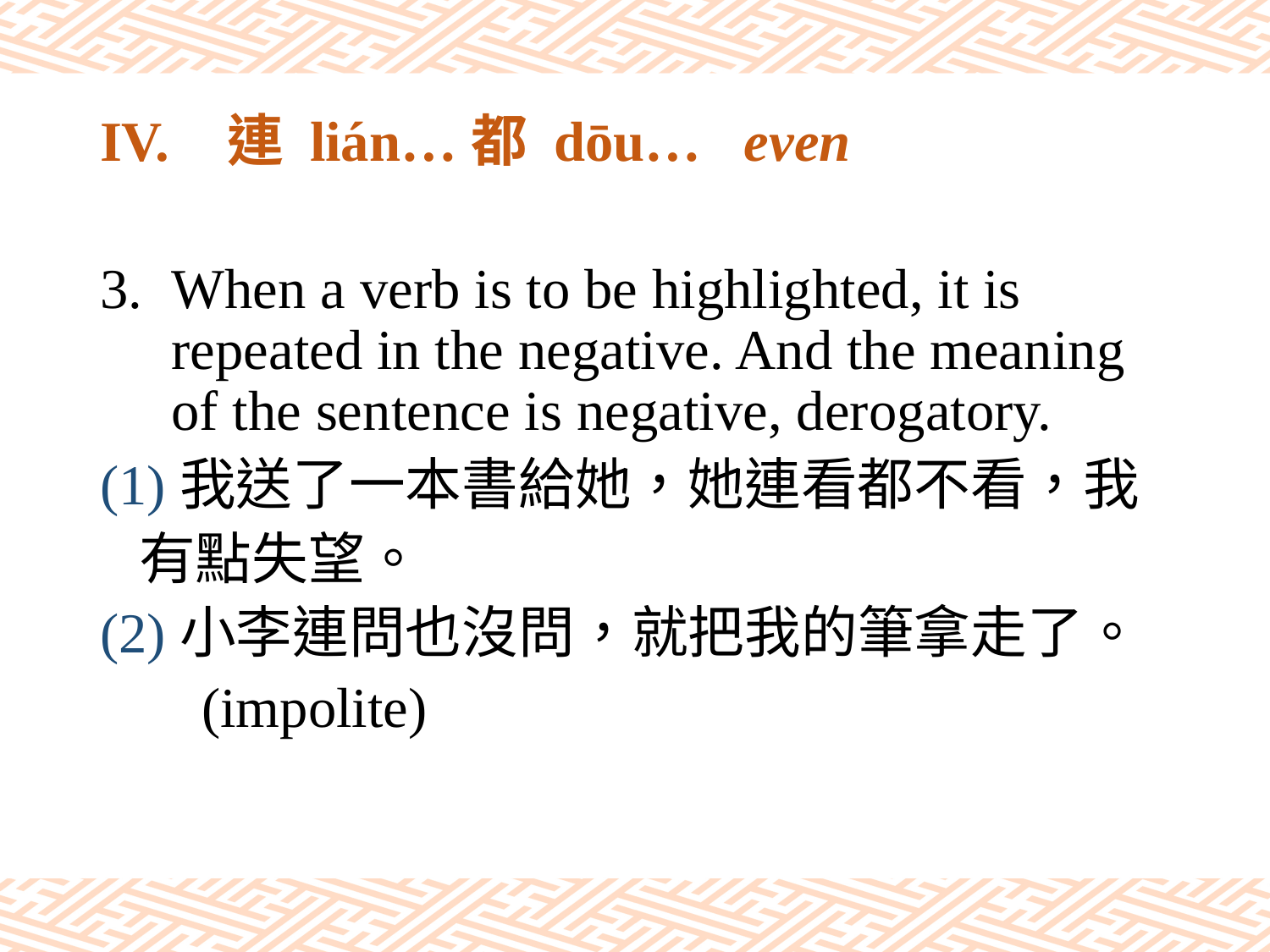

# IV.	連 lián…都 dōu…   even
When a verb is to be highlighted, it is repeated in the negative. And the meaning of the sentence is negative, derogatory.
(1)我送了一本書給她，她連看都不看，我
  有點失望。
(2)小李連問也沒問，就把我的筆拿走了。
   (impolite)